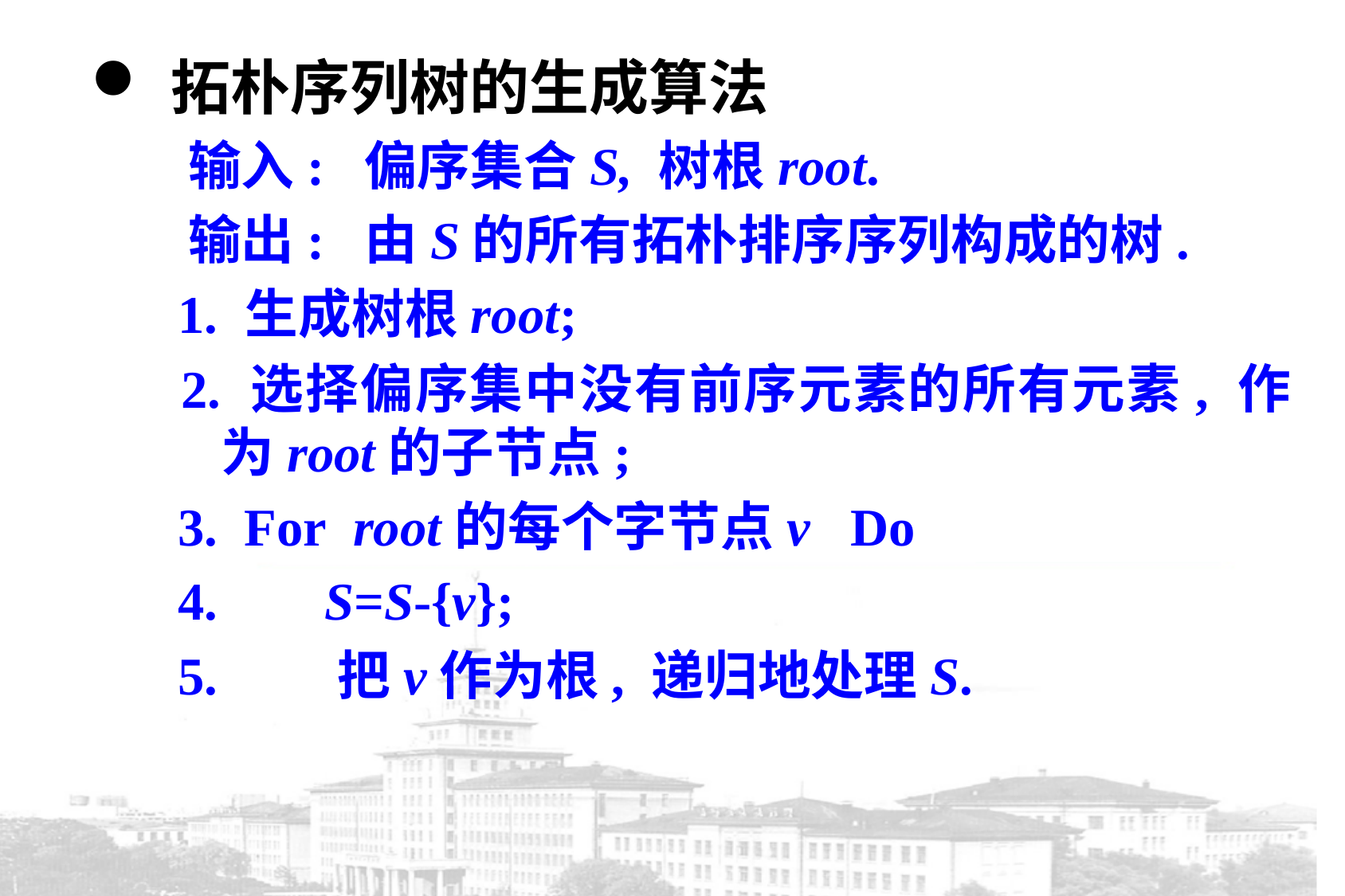

拓朴序列树的生成算法
  输入:  偏序集合S, 树根root.
  输出:  由S的所有拓朴排序序列构成的树.
  1. 生成树根root;
  2.  选择偏序集中没有前序元素的所有元素, 作为root的子节点;
  3.  For  root的每个字节点v   Do
  4.        S=S-{v};
  5.        把v作为根, 递归地处理S.